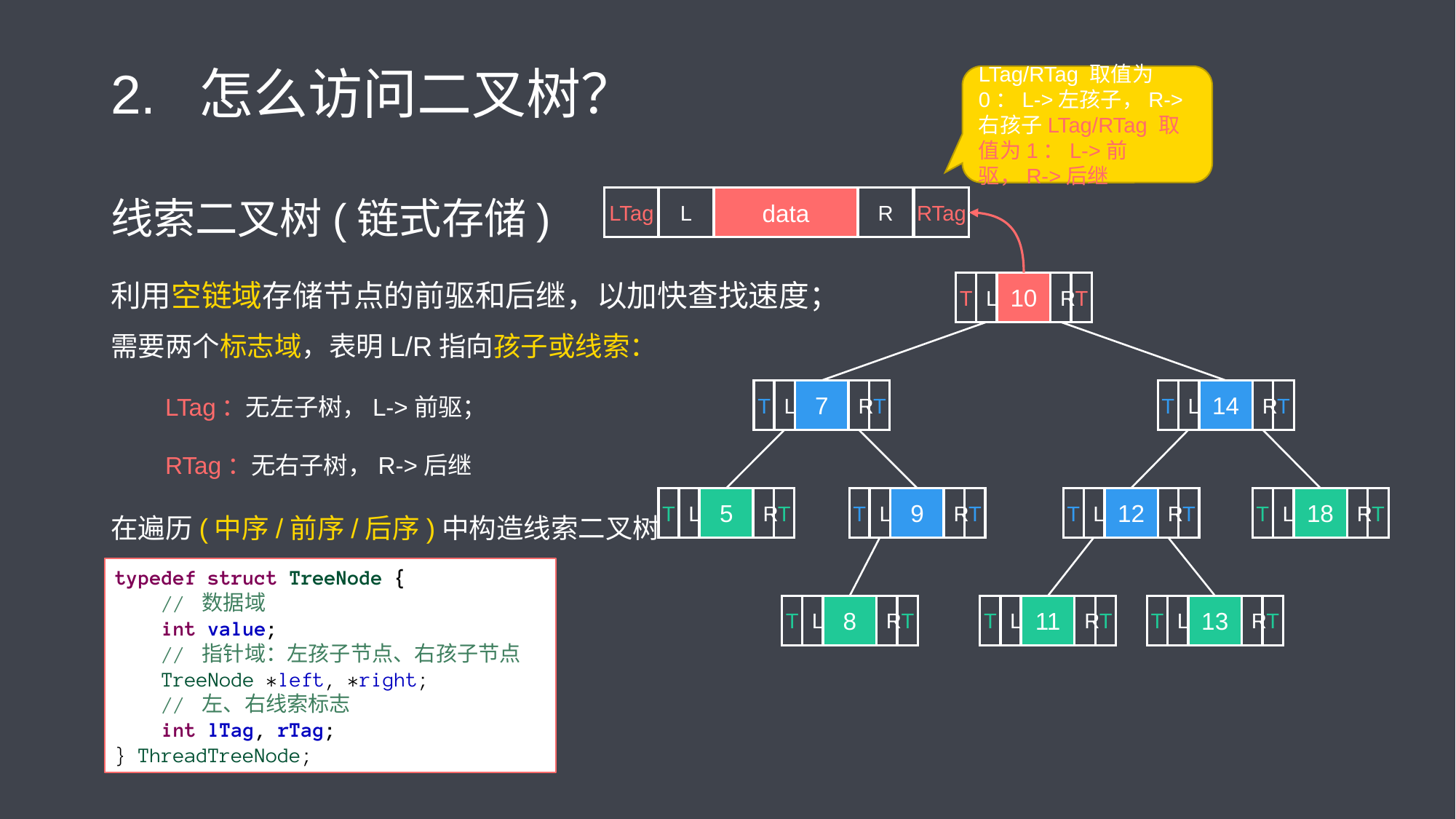

# 怎么访问二叉树？
LTag/RTag 取值为0：L->左孩子，R->右孩子LTag/RTag 取值为1：L->前驱，R->后继
线索二叉树(链式存储)
利用空链域存储节点的前驱和后继，以加快查找速度；
需要两个标志域，表明L/R指向孩子或线索：
LTag：无左子树，L->前驱；
RTag：无右子树，R->后继
在遍历(中序/前序/后序)中构造线索二叉树
LTag
L
data
R
RTag
T
T
T
T
T
T
T
T
T
T
T
T
T
T
T
T
T
T
T
T
L
10
R
L
7
R
L
14
R
L
5
R
L
9
R
L
12
R
L
18
R
L
8
R
L
11
R
L
13
R
typedef struct TreeNode {
    // 数据域
    int value;
    // 指针域：左孩子节点、右孩子节点
    TreeNode *left, *right;
    // 左、右线索标志
    int lTag, rTag;
} ThreadTreeNode;